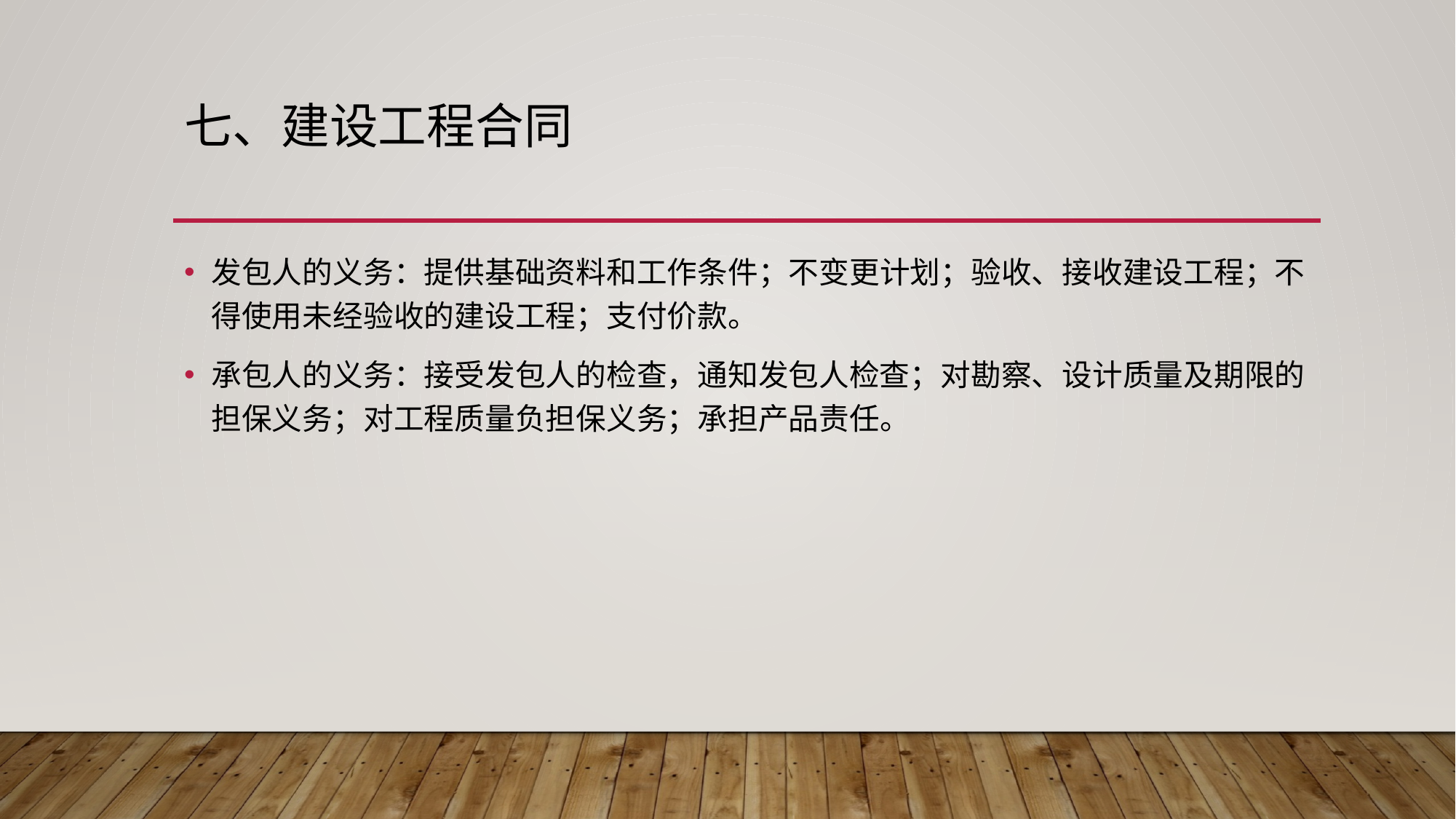

# 七、建设工程合同
发包人的义务：提供基础资料和工作条件；不变更计划；验收、接收建设工程；不得使用未经验收的建设工程；支付价款。
承包人的义务：接受发包人的检查，通知发包人检查；对勘察、设计质量及期限的担保义务；对工程质量负担保义务；承担产品责任。